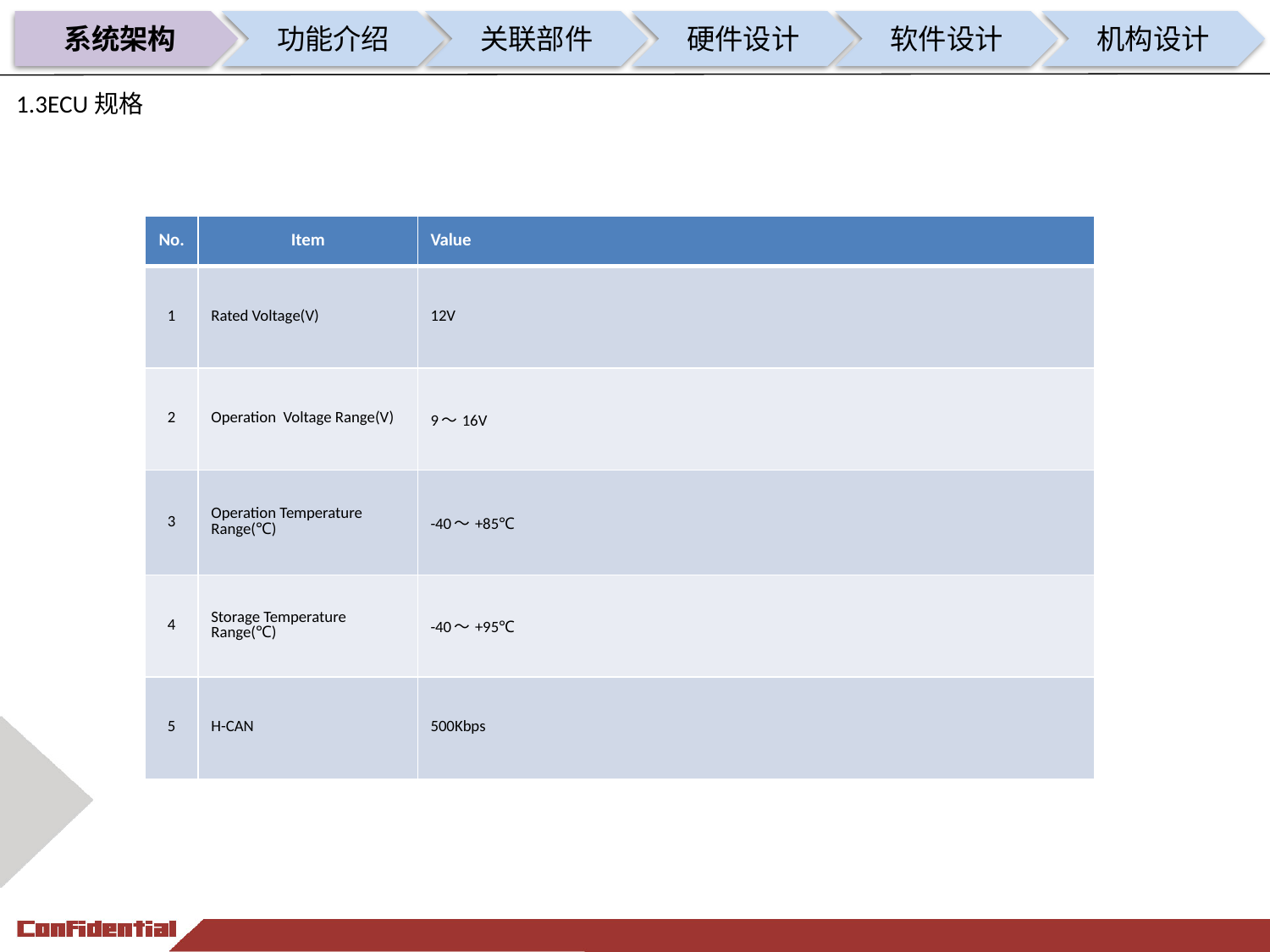

系统架构
功能介绍
关联部件
硬件设计
软件设计
机构设计
1.3ECU规格
| No. | Item | Value |
| --- | --- | --- |
| 1 | Rated Voltage(V) | 12V |
| 2 | Operation Voltage Range(V) | 9～16V |
| 3 | Operation Temperature Range(℃) | -40～+85℃ |
| 4 | Storage Temperature Range(℃) | -40～+95℃ |
| 5 | H-CAN | 500Kbps |